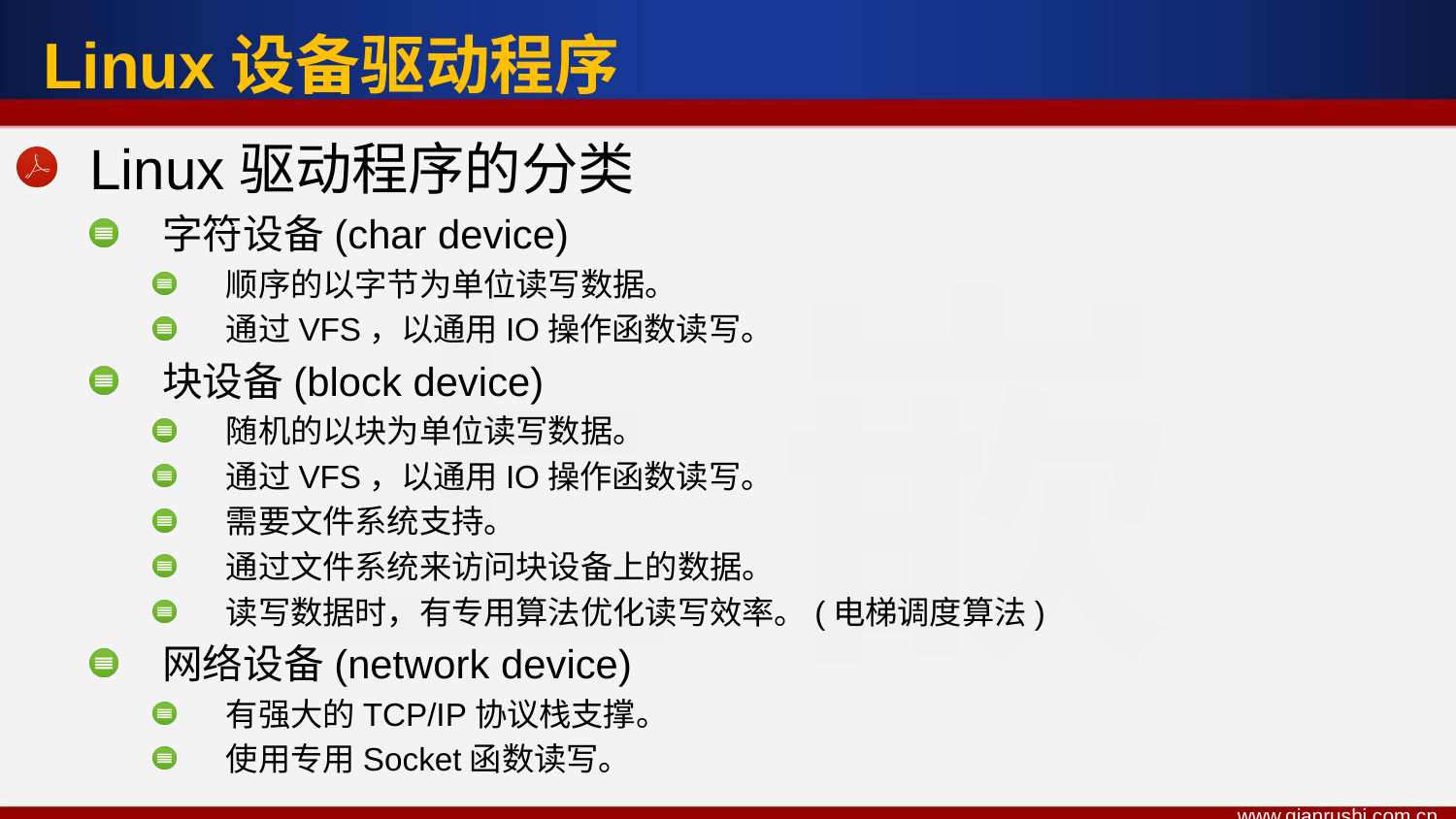

Linux设备驱动程序
Linux驱动程序的分类
字符设备(char device)
顺序的以字节为单位读写数据。
通过VFS，以通用IO操作函数读写。
块设备(block device)
随机的以块为单位读写数据。
通过VFS，以通用IO操作函数读写。
需要文件系统支持。
通过文件系统来访问块设备上的数据。
读写数据时，有专用算法优化读写效率。(电梯调度算法)
网络设备(network device)
有强大的TCP/IP协议栈支撑。
使用专用Socket函数读写。